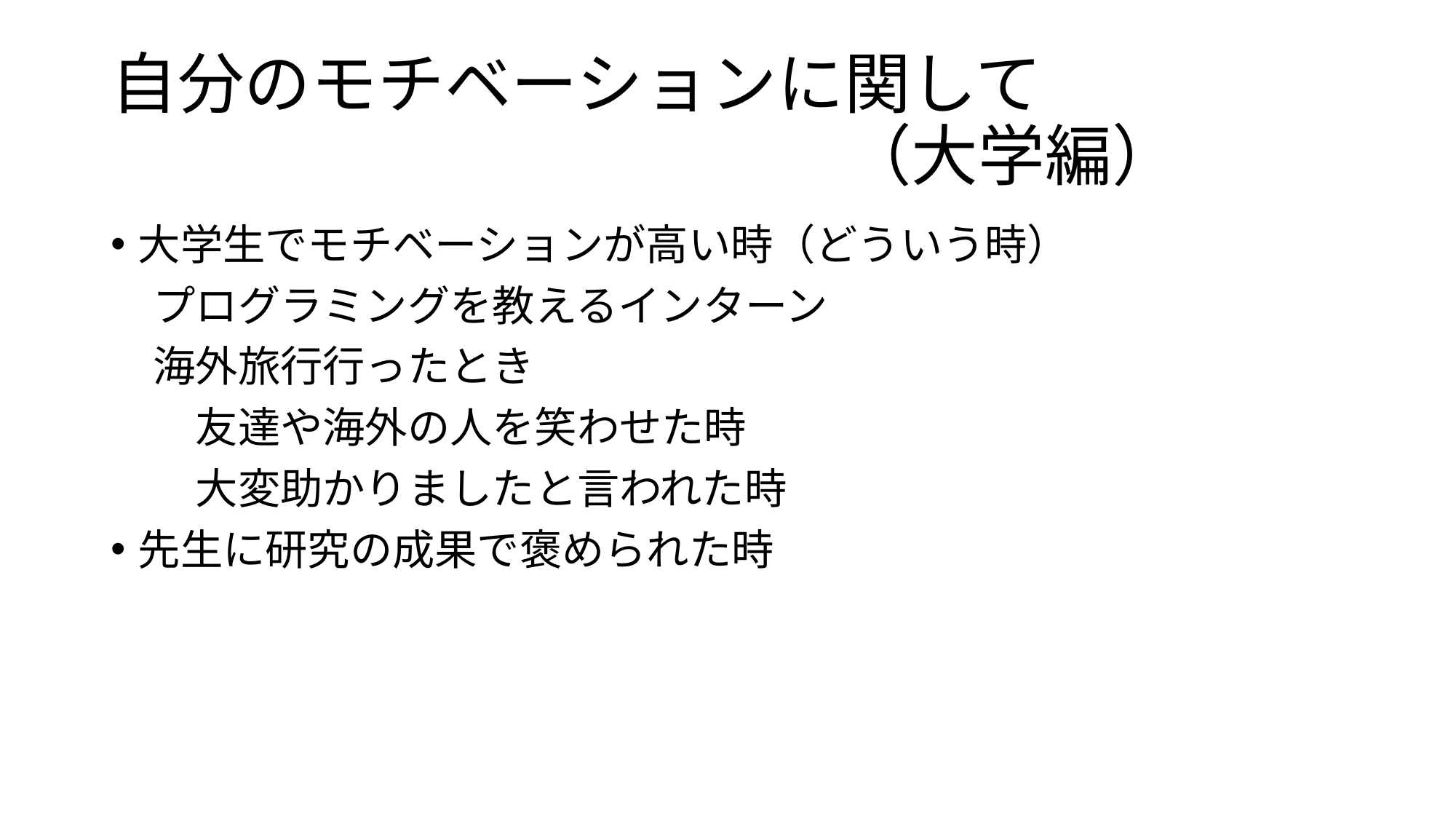

# 自分のモチベーションに関して 　　　　　　　　　　　（大学編）
大学生でモチベーションが高い時（どういう時）
　プログラミングを教えるインターン
　海外旅行行ったとき
　　友達や海外の人を笑わせた時
　　大変助かりましたと言われた時
先生に研究の成果で褒められた時